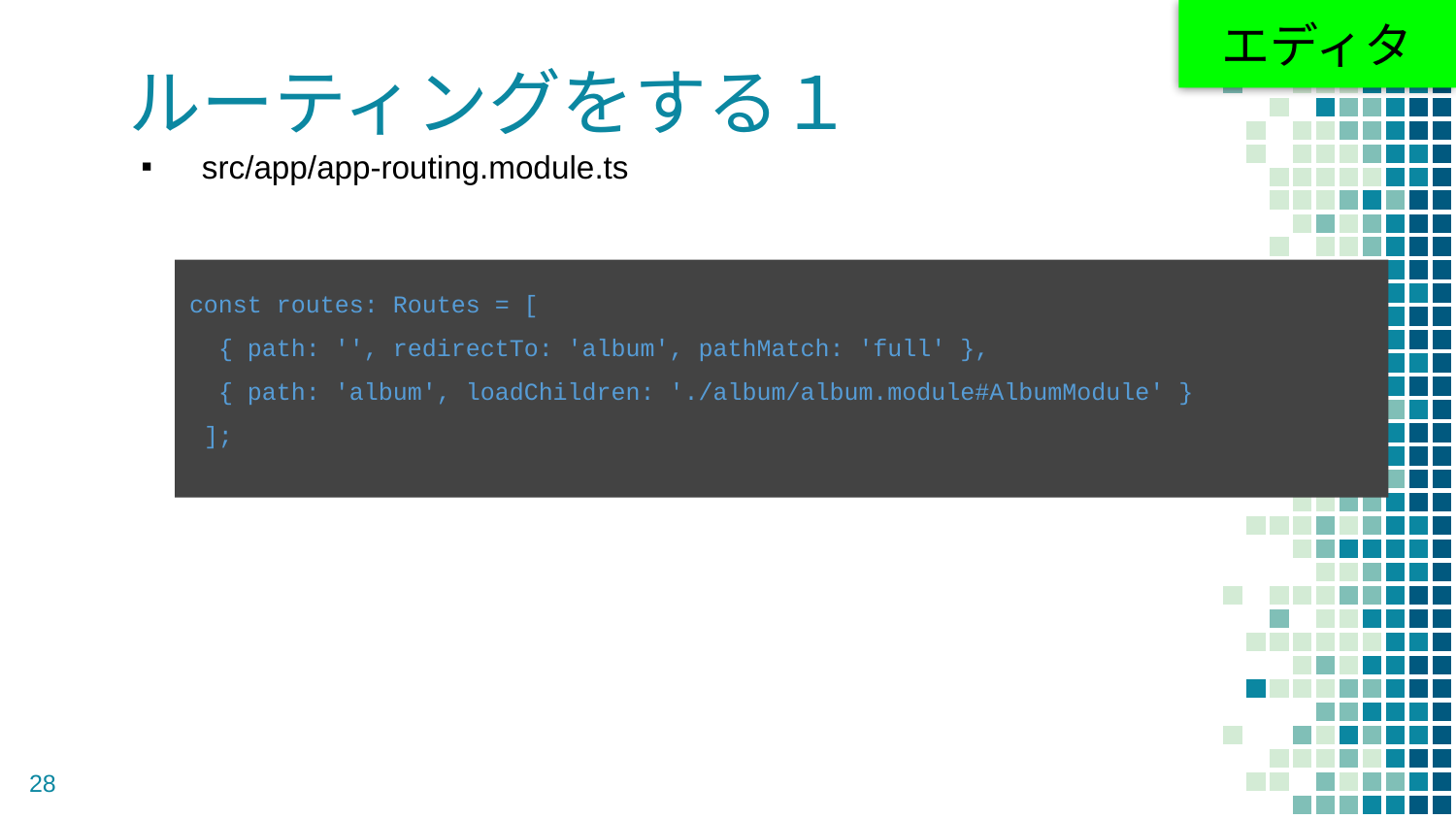

エディタ
# ルーティングをする１

src/app/app-routing.module.ts

const routes: Routes = [
  { path: '', redirectTo: 'album', pathMatch: 'full' },
  { path: 'album', loadChildren: './album/album.module#AlbumModule' }
 ];
28